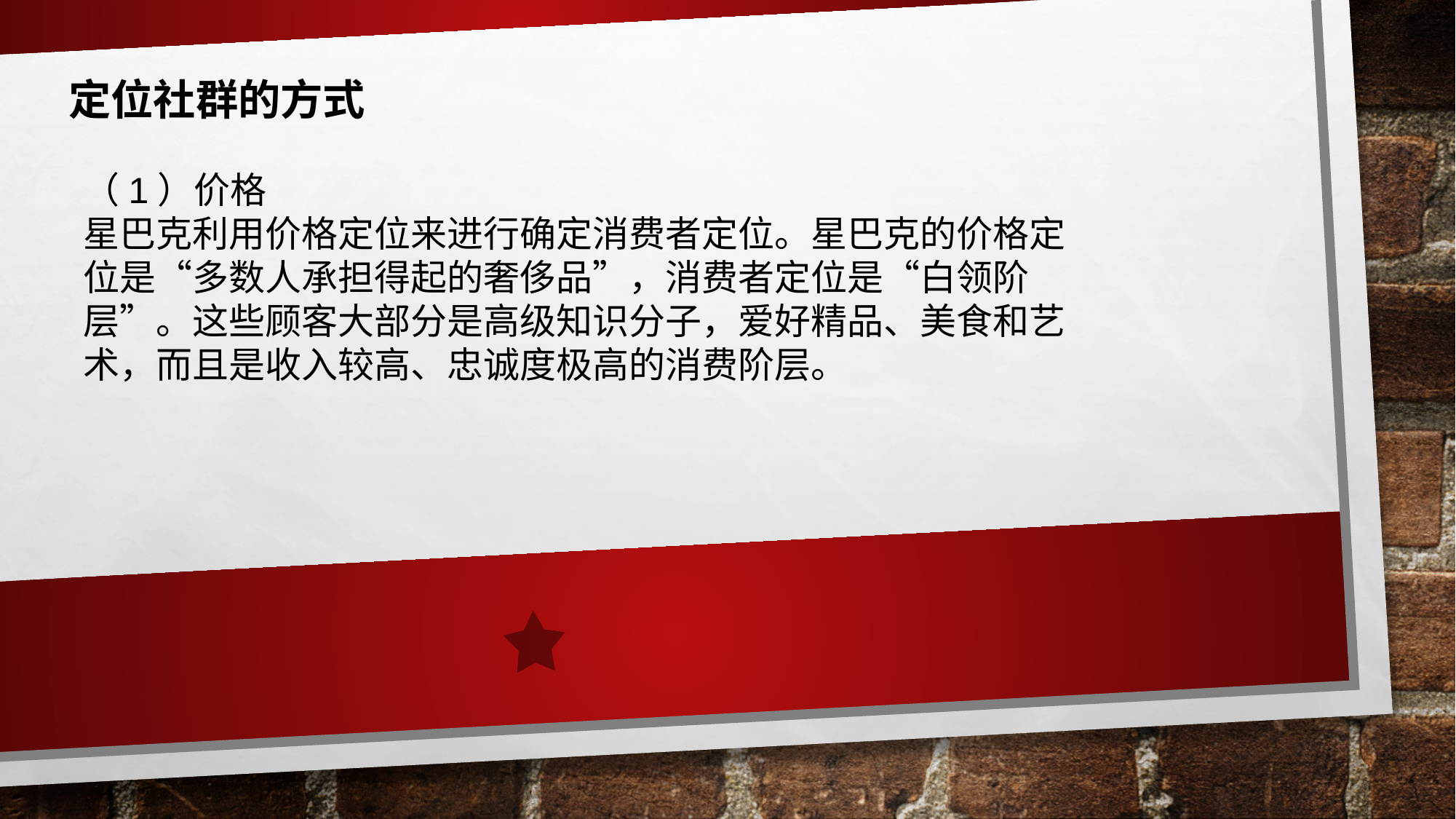

定位社群的方式
（1）价格
星巴克利用价格定位来进行确定消费者定位。星巴克的价格定位是“多数人承担得起的奢侈品”，消费者定位是“白领阶层”。这些顾客大部分是高级知识分子，爱好精品、美食和艺术，而且是收入较高、忠诚度极高的消费阶层。